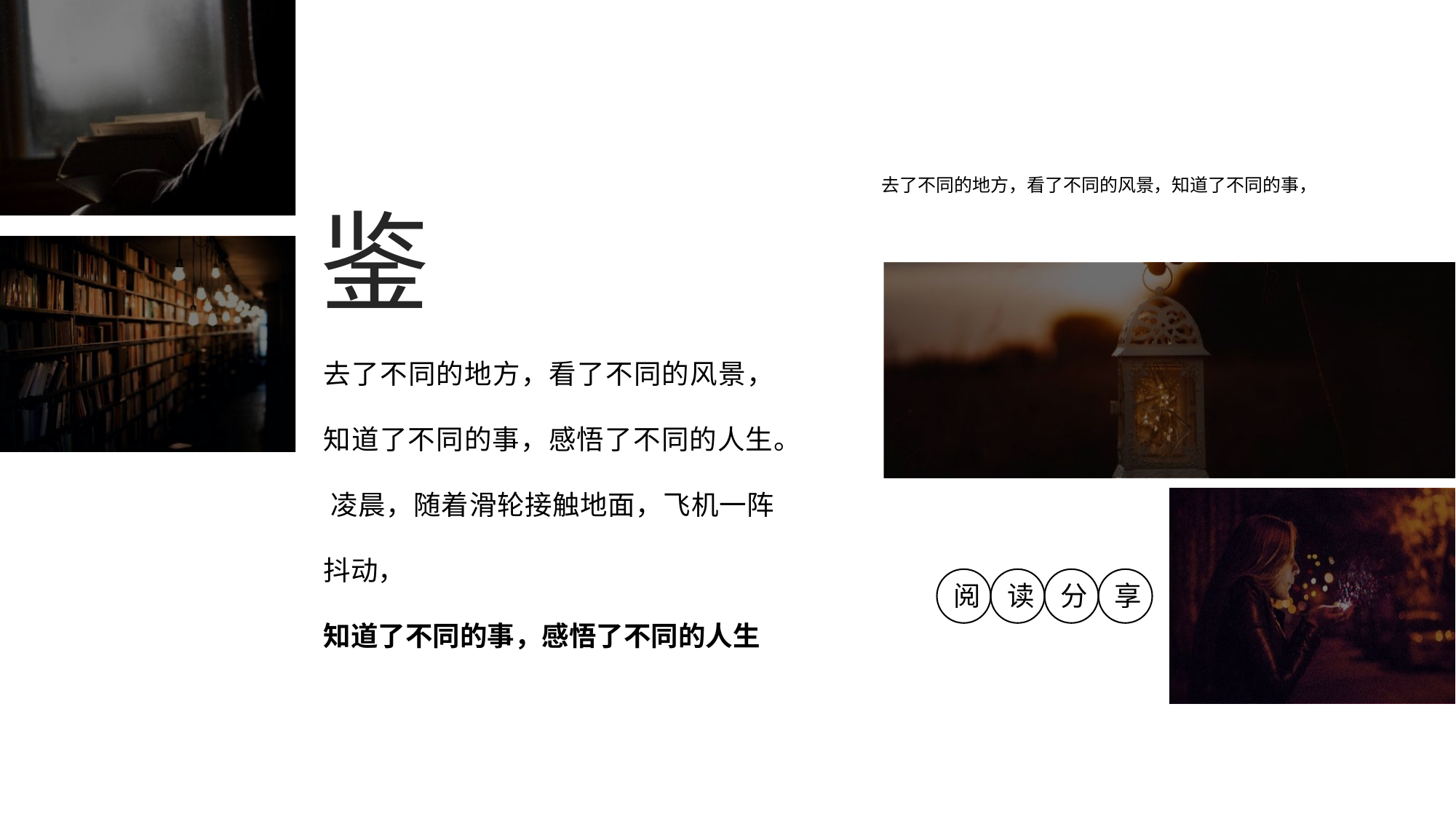

去了不同的地方，看了不同的风景，知道了不同的事，
鉴

去了不同的地方，看了不同的风景，知道了不同的事，感悟了不同的人生。 凌晨，随着滑轮接触地面，飞机一阵抖动，
知道了不同的事，感悟了不同的人生

阅
读
分
享